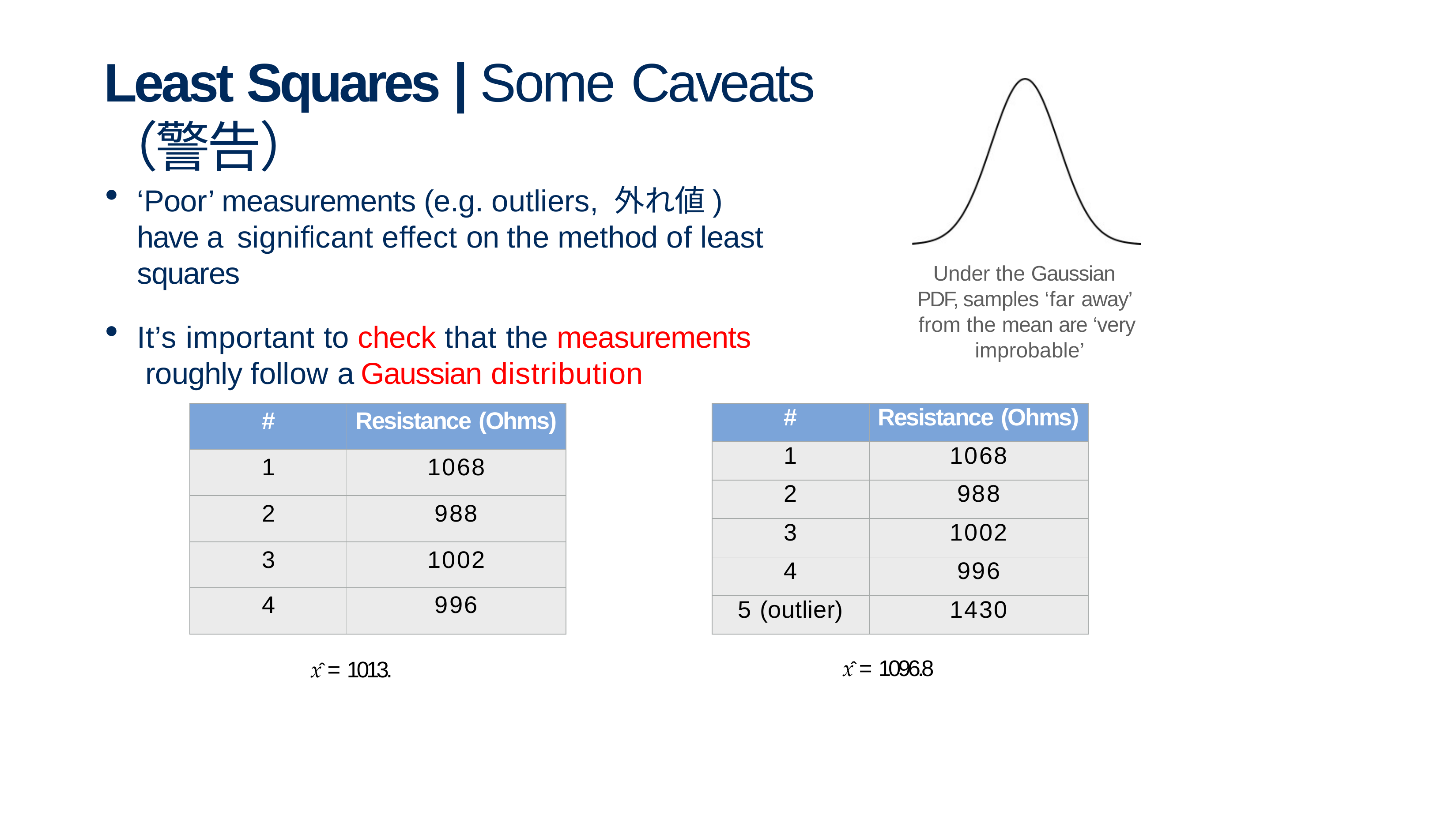

# Least Squares | Some Caveats（警告）

‘Poor’ measurements (e.g. outliers, 外れ値) have a  significant effect on the method of least squares
It’s important to check that the measurements  roughly follow a Gaussian distribution
Under the Gaussian  PDF, samples ‘far away’  from the mean are ‘very  improbable’
| # | Resistance (Ohms) |
| --- | --- |
| 1 | 1068 |
| 2 | 988 |
| 3 | 1002 |
| 4 | 996 |
| # | Resistance (Ohms) |
| --- | --- |
| 1 | 1068 |
| 2 | 988 |
| 3 | 1002 |
| 4 | 996 |
| 5 (outlier) | 1430 |
x̂ = 1096.8
x̂ = 1013.